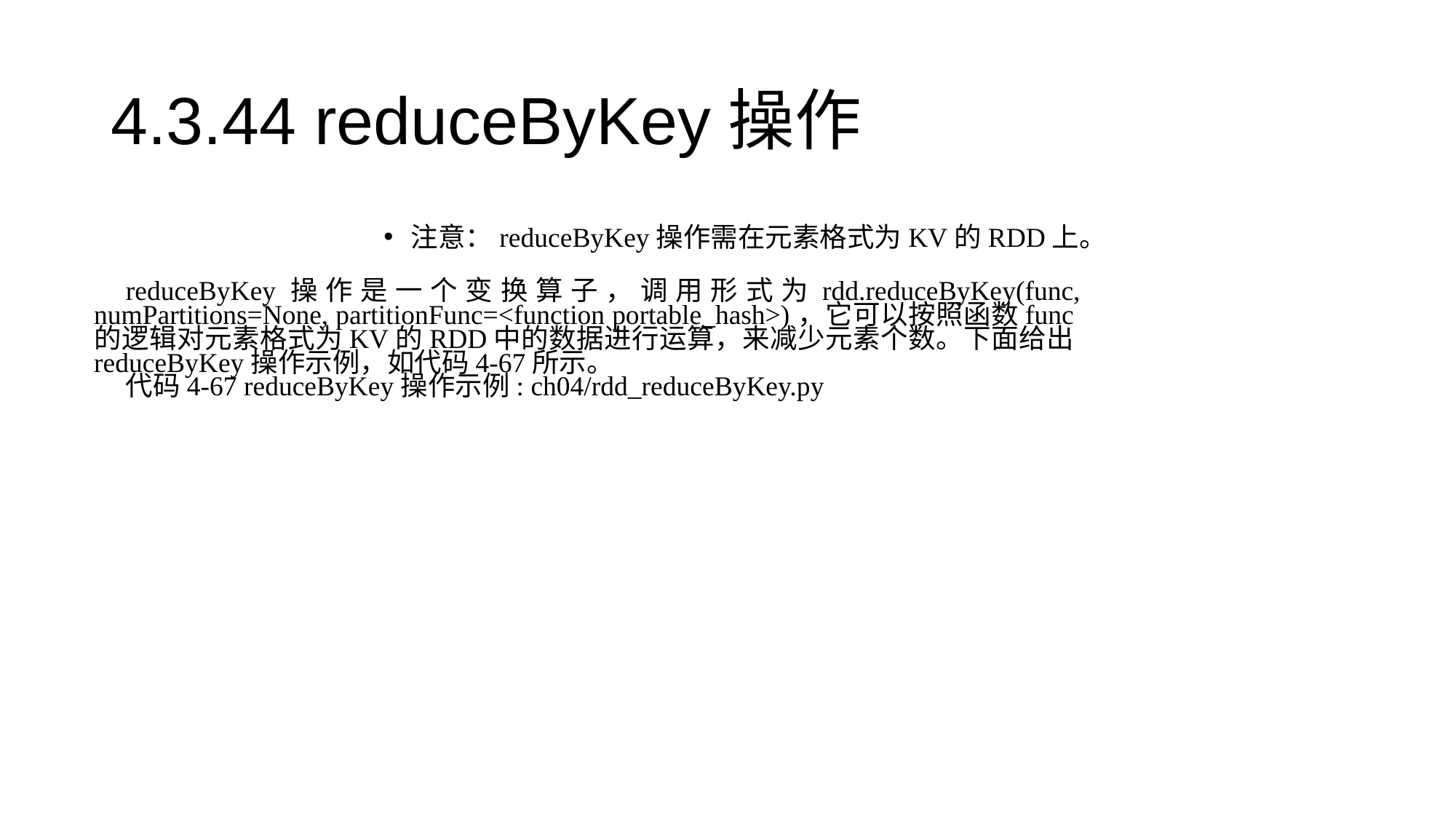

# 4.3.44 reduceByKey操作
注意：reduceByKey操作需在元素格式为KV的RDD上。
reduceByKey操作是一个变换算子，调用形式为rdd.reduceByKey(func, numPartitions=None, partitionFunc=<function portable_hash>)，它可以按照函数func的逻辑对元素格式为KV的RDD中的数据进行运算，来减少元素个数。下面给出reduceByKey操作示例，如代码4-67所示。
代码4-67 reduceByKey操作示例: ch04/rdd_reduceByKey.py